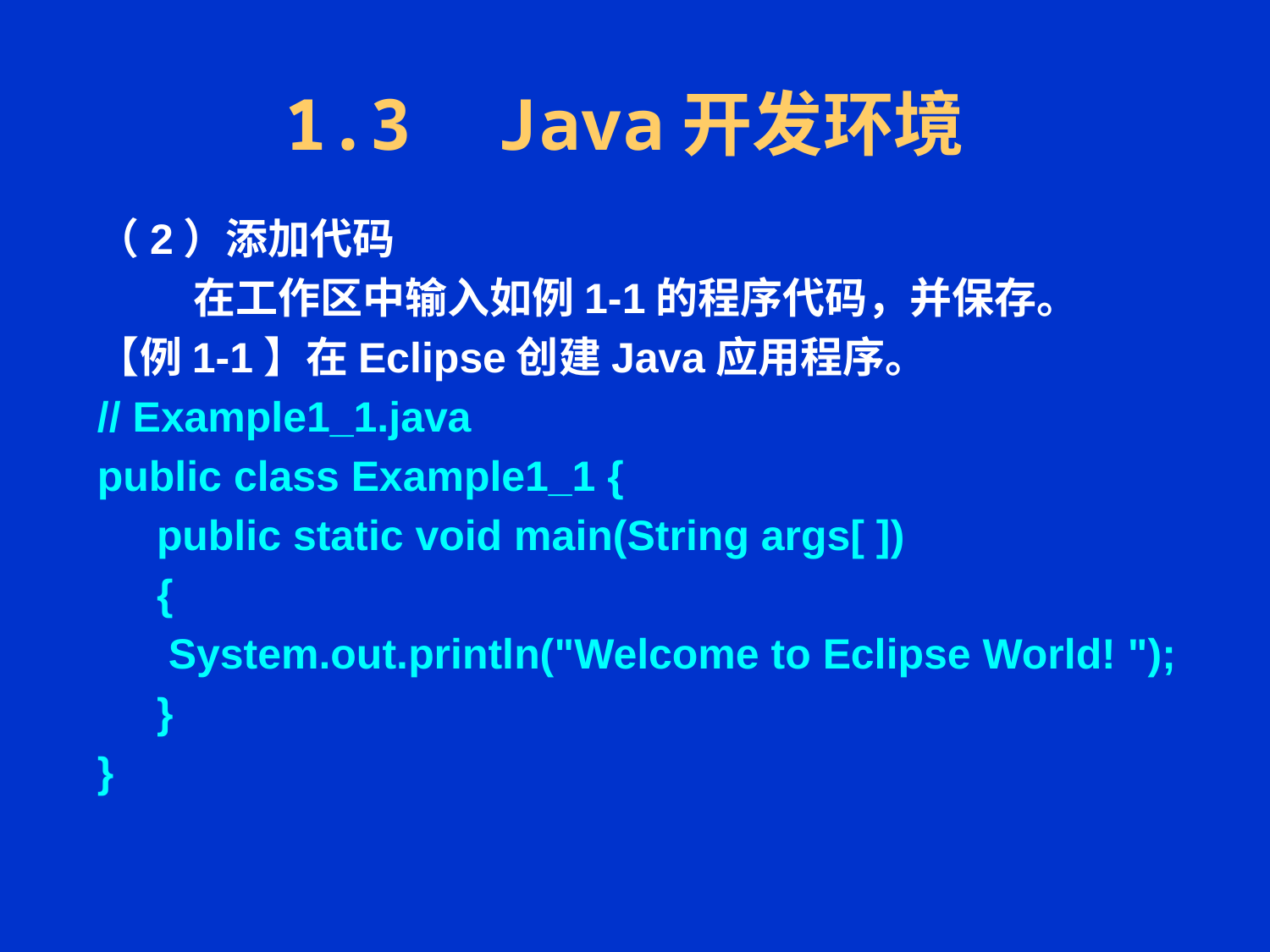

# 1.3  Java开发环境
（2）添加代码
         在工作区中输入如例1-1的程序代码，并保存。
【例1-1】在Eclipse创建Java应用程序。
// Example1_1.java
public class Example1_1 {
     public static void main(String args[ ])
     {
      System.out.println("Welcome to Eclipse World! ");
     }
}